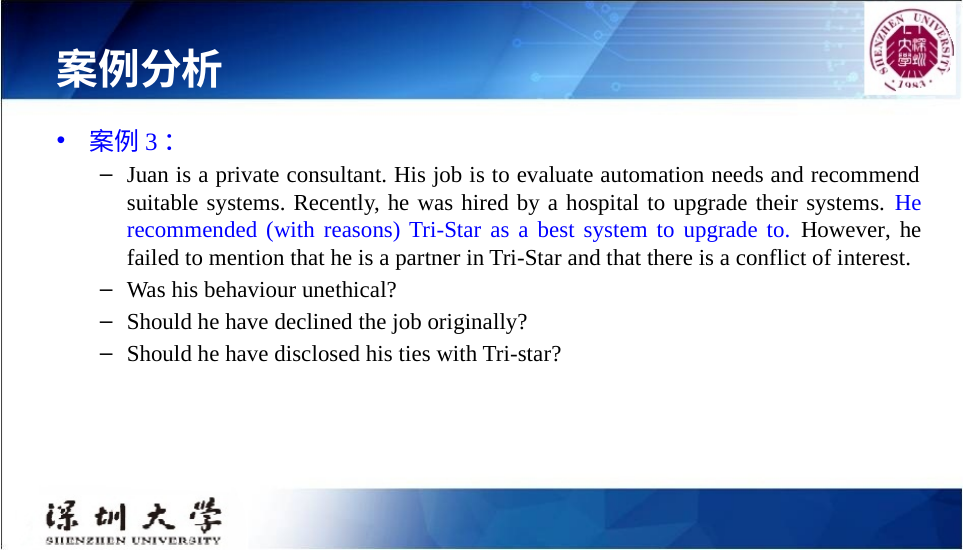

# 案例分析
案例3：
Juan is a private consultant. His job is to evaluate automation needs and recommend suitable systems. Recently, he was hired by a hospital to upgrade their systems. He recommended (with reasons) Tri-Star as a best system to upgrade to. However, he failed to mention that he is a partner in Tri-Star and that there is a conflict of interest.
Was his behaviour unethical?
Should he have declined the job originally?
Should he have disclosed his ties with Tri-star?
9